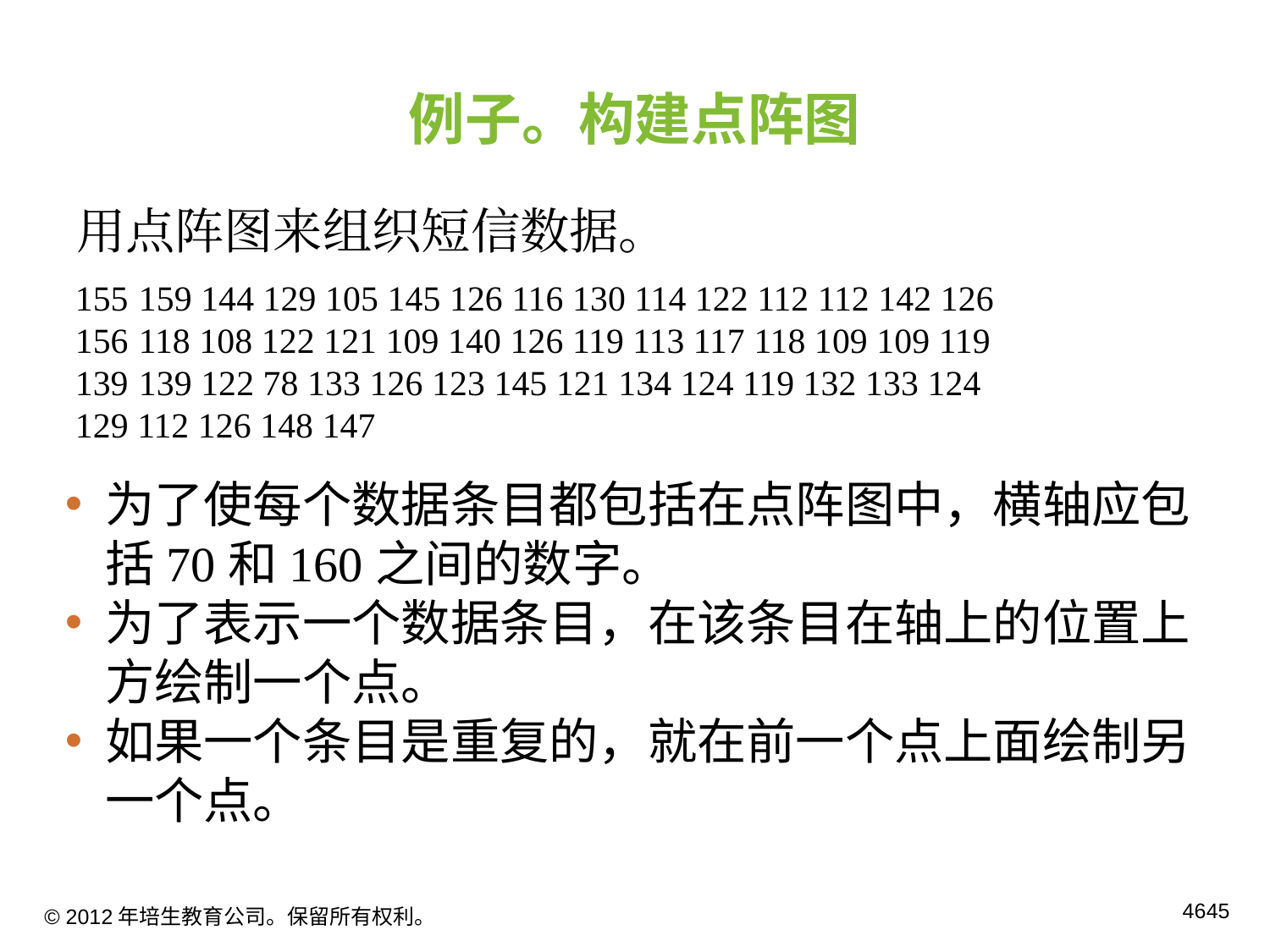

# 例子。构建点阵图
用点阵图来组织短信数据。
159 144 129 105 145 126 116 130 114 122 112 112 142 126
118 108 122 121 109 140 126 119 113 117 118 109 109 119
139 122 78 133 126 123 145 121 134 124 119 132 133 124
129 112 126 148 147
为了使每个数据条目都包括在点阵图中，横轴应包括70和160之间的数字。
为了表示一个数据条目，在该条目在轴上的位置上方绘制一个点。
如果一个条目是重复的，就在前一个点上面绘制另一个点。
© 2012年培生教育公司。保留所有权利。
4645